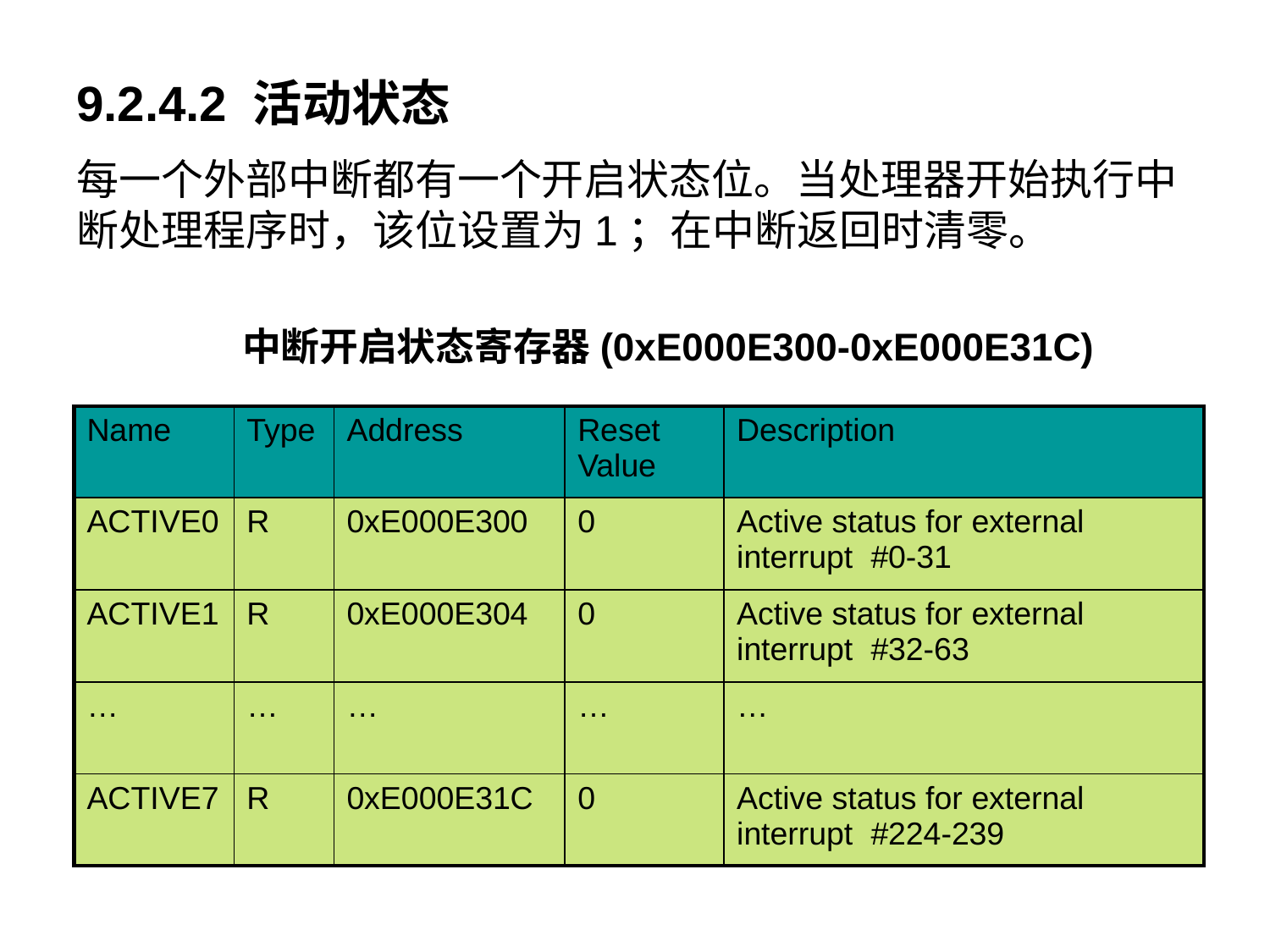

9.2.4.2 活动状态
每一个外部中断都有一个开启状态位。当处理器开始执行中断处理程序时，该位设置为1；在中断返回时清零。
中断开启状态寄存器(0xE000E300-0xE000E31C)
| Name | Type | Address | Reset Value | Description |
| --- | --- | --- | --- | --- |
| ACTIVE0 | R | 0xE000E300 | 0 | Active status for external interrupt #0-31 |
| ACTIVE1 | R | 0xE000E304 | 0 | Active status for external interrupt #32-63 |
| … | … | … | … | … |
| ACTIVE7 | R | 0xE000E31C | 0 | Active status for external interrupt #224-239 |